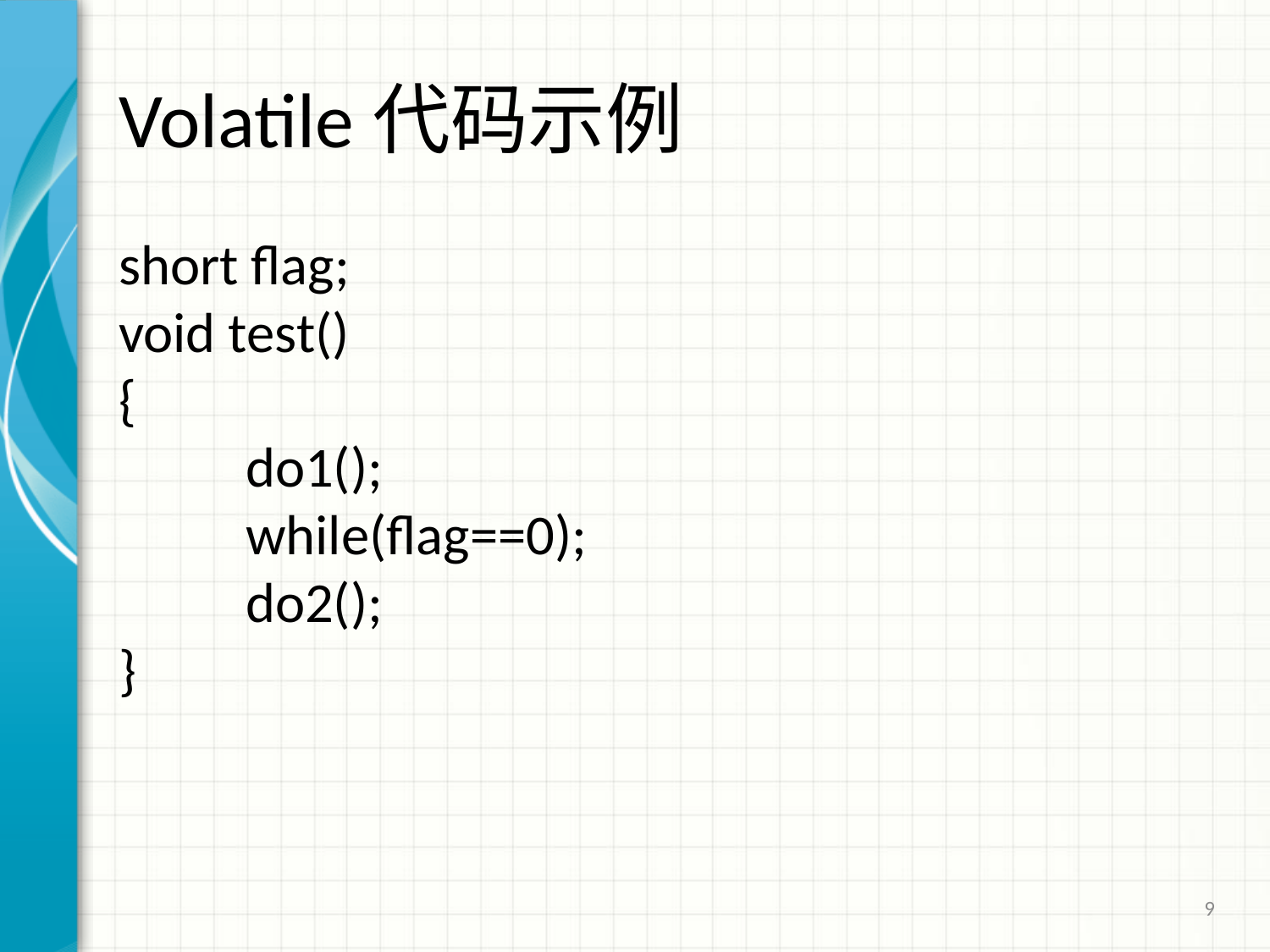

# Volatile代码示例
short flag;
void test()
{
	do1();
	while(flag==0);
	do2();
}

9